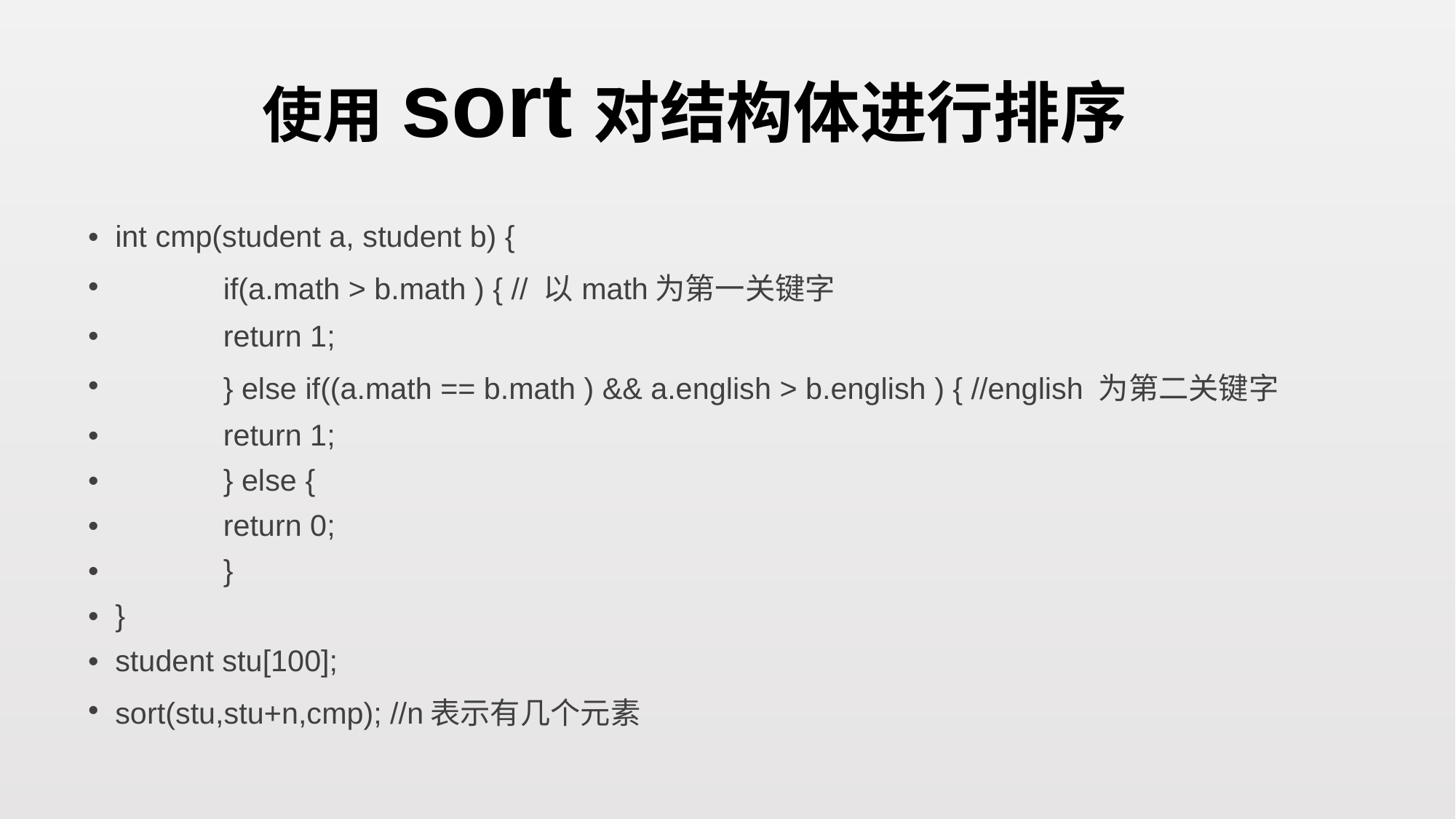

# 使用sort对结构体进行排序
int cmp(student a, student b) {
	if(a.math > b.math ) { // 以math为第一关键字
		return 1;
	} else if((a.math == b.math ) && a.english > b.english ) { //english 为第二关键字
		return 1;
	} else {
		return 0;
	}
}
student stu[100];
sort(stu,stu+n,cmp); //n表示有几个元素